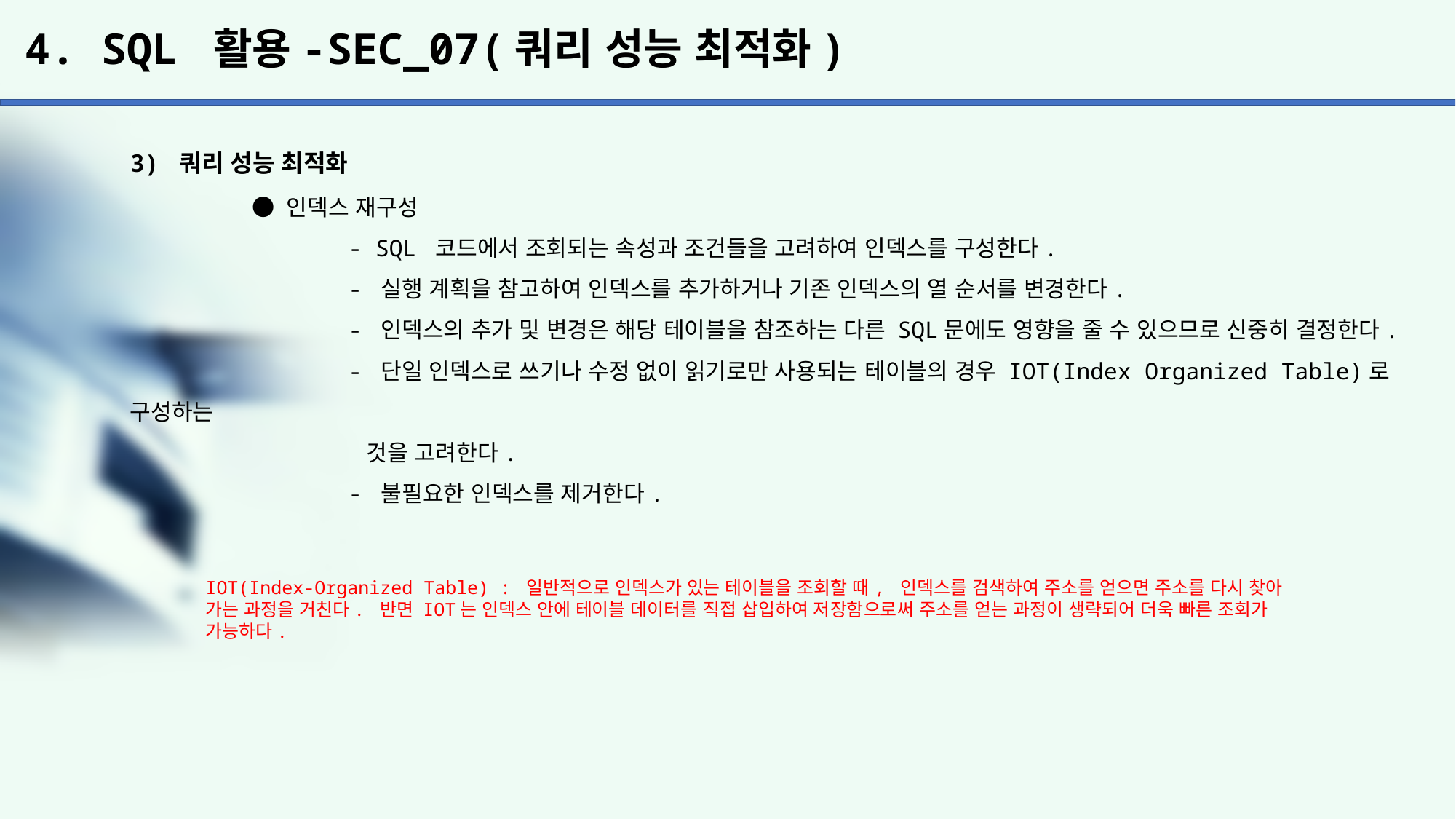

# 4. SQL 활용-SEC_07(쿼리 성능 최적화)
3) 쿼리 성능 최적화
	  ● 인덱스 재구성
		- SQL 코드에서 조회되는 속성과 조건들을 고려하여 인덱스를 구성한다.
		- 실행 계획을 참고하여 인덱스를 추가하거나 기존 인덱스의 열 순서를 변경한다.
		- 인덱스의 추가 및 변경은 해당 테이블을 참조하는 다른 SQL문에도 영향을 줄 수 있으므로 신중히 결정한다.
		- 단일 인덱스로 쓰기나 수정 없이 읽기로만 사용되는 테이블의 경우 IOT(Index Organized Table)로 구성하는
		  것을 고려한다.
		- 불필요한 인덱스를 제거한다.
IOT(Index-Organized Table) : 일반적으로 인덱스가 있는 테이블을 조회할 때, 인덱스를 검색하여 주소를 얻으면 주소를 다시 찾아
가는 과정을 거친다. 반면 IOT는 인덱스 안에 테이블 데이터를 직접 삽입하여 저장함으로써 주소를 얻는 과정이 생략되어 더욱 빠른 조회가 가능하다.